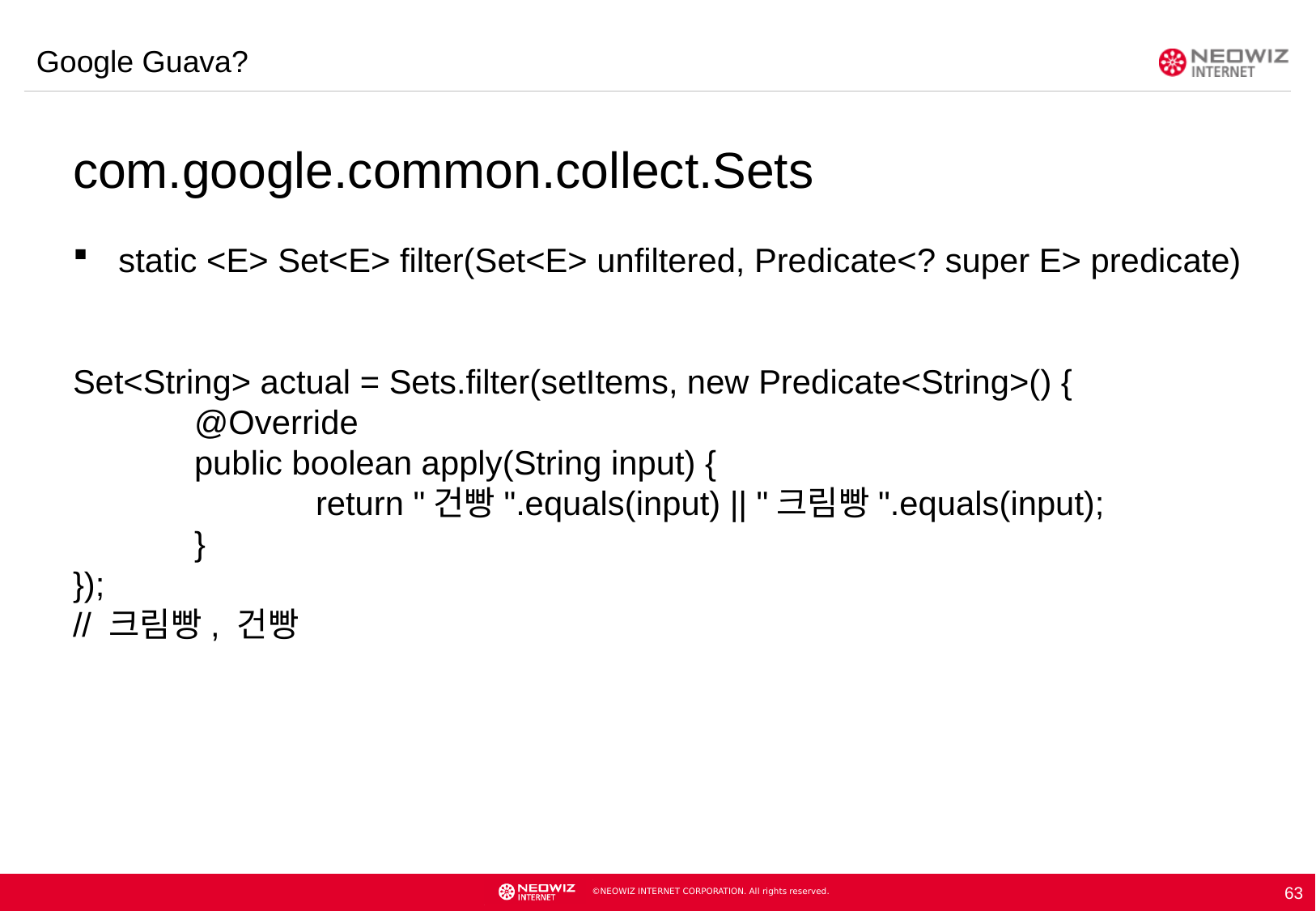

Google Guava?

com.google.common.collect.Sets

static <E> Set<E> filter(Set<E> unfiltered, Predicate<? super E> predicate)

Set<String> actual = Sets.filter(setItems, new Predicate<String>() {
	@Override
	public boolean apply(String input) {
		return "건빵".equals(input) || "크림빵".equals(input);
	}
});
// 크림빵, 건빵
63